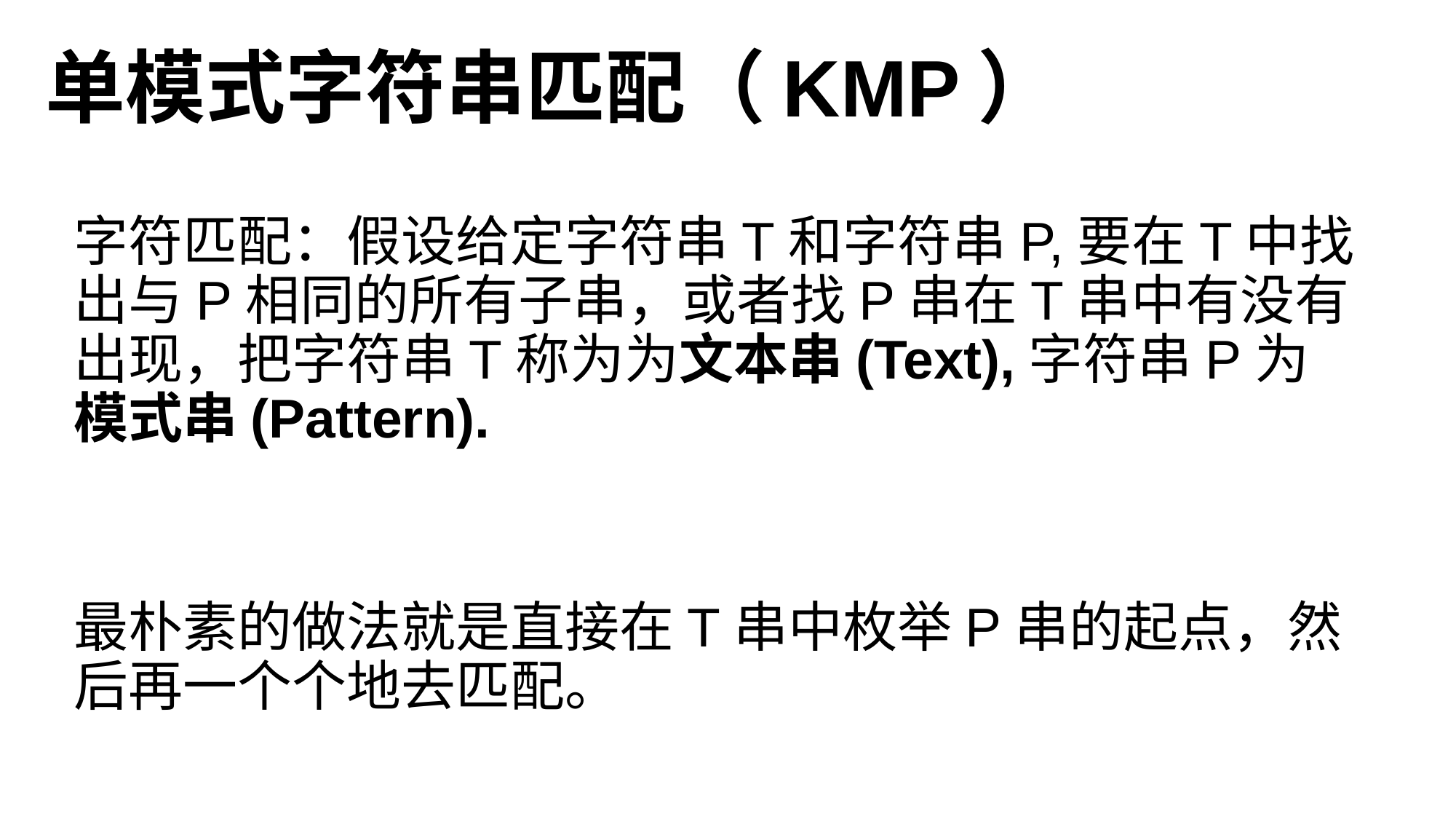

# 单模式字符串匹配（KMP）
字符匹配：假设给定字符串T和字符串P,要在T中找出与P相同的所有子串，或者找P串在T串中有没有出现，把字符串T称为为文本串(Text),字符串P为模式串(Pattern).

最朴素的做法就是直接在T串中枚举P串的起点，然后再一个个地去匹配。